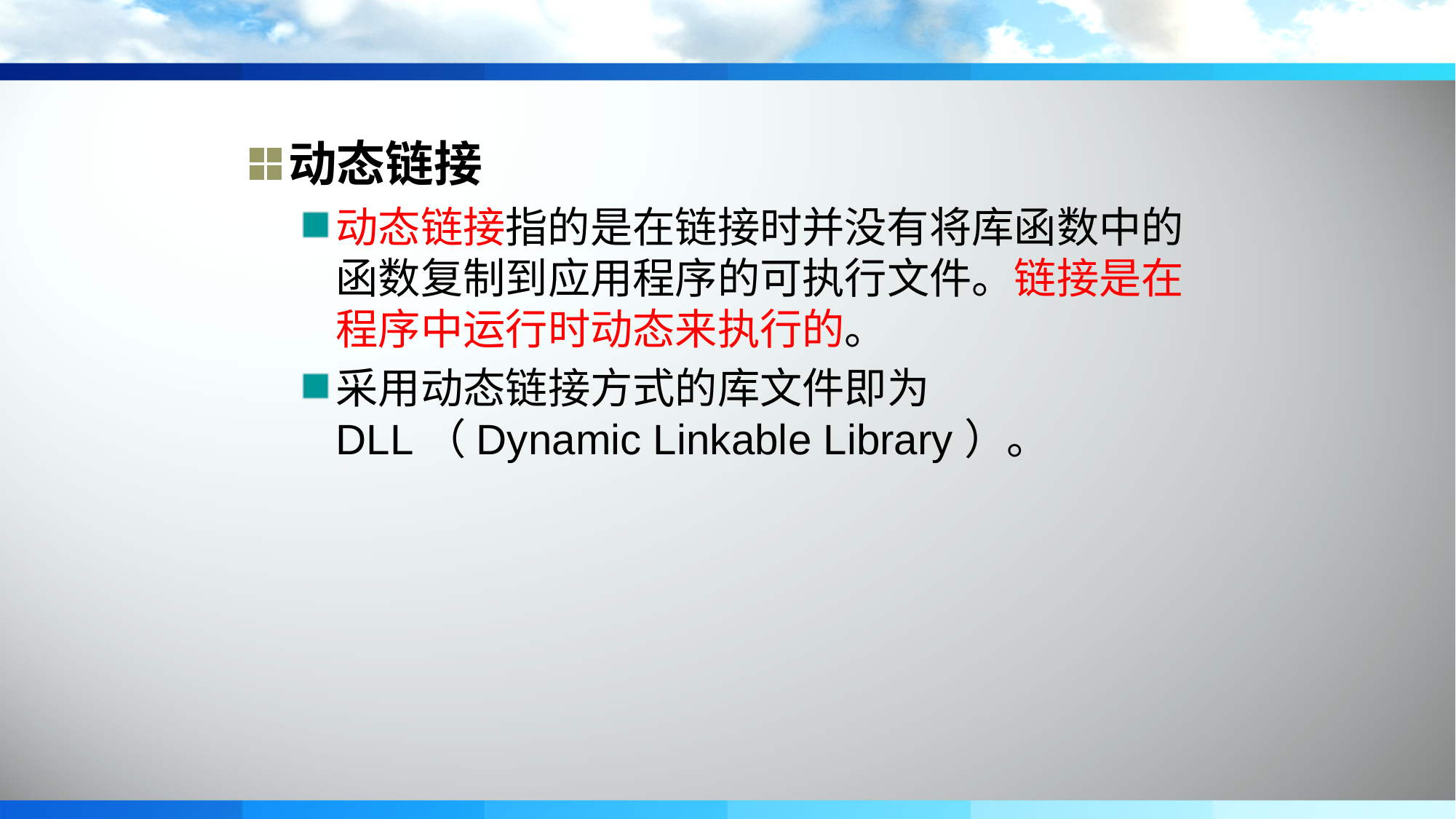

动态链接
动态链接指的是在链接时并没有将库函数中的函数复制到应用程序的可执行文件。链接是在程序中运行时动态来执行的。
采用动态链接方式的库文件即为DLL（Dynamic Linkable Library）。